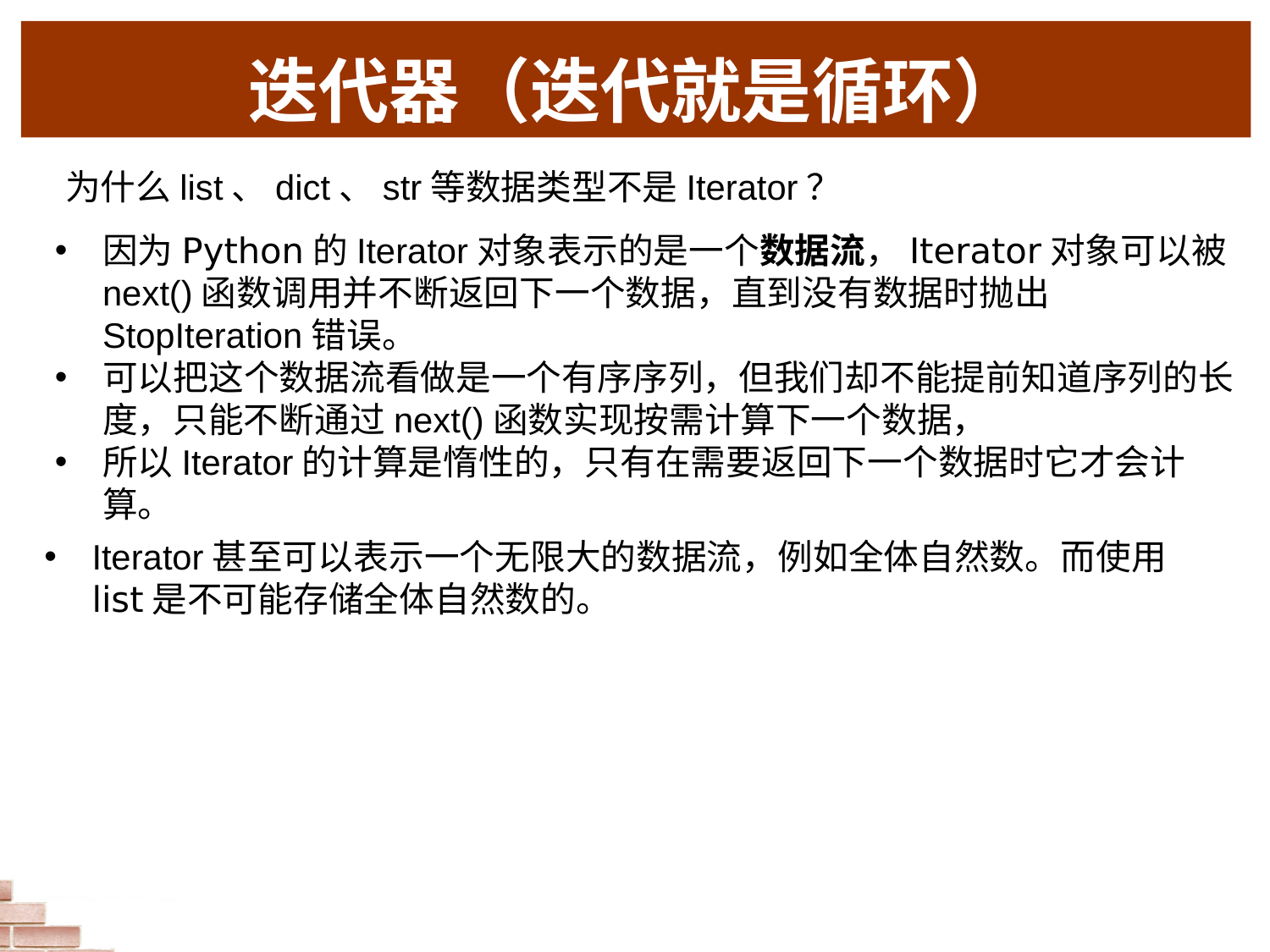

# 迭代器（迭代就是循环）
为什么list、dict、str等数据类型不是Iterator？
因为Python的Iterator对象表示的是一个数据流，Iterator对象可以被next()函数调用并不断返回下一个数据，直到没有数据时抛出StopIteration错误。
可以把这个数据流看做是一个有序序列，但我们却不能提前知道序列的长度，只能不断通过next()函数实现按需计算下一个数据，
所以Iterator的计算是惰性的，只有在需要返回下一个数据时它才会计算。
Iterator甚至可以表示一个无限大的数据流，例如全体自然数。而使用list是不可能存储全体自然数的。